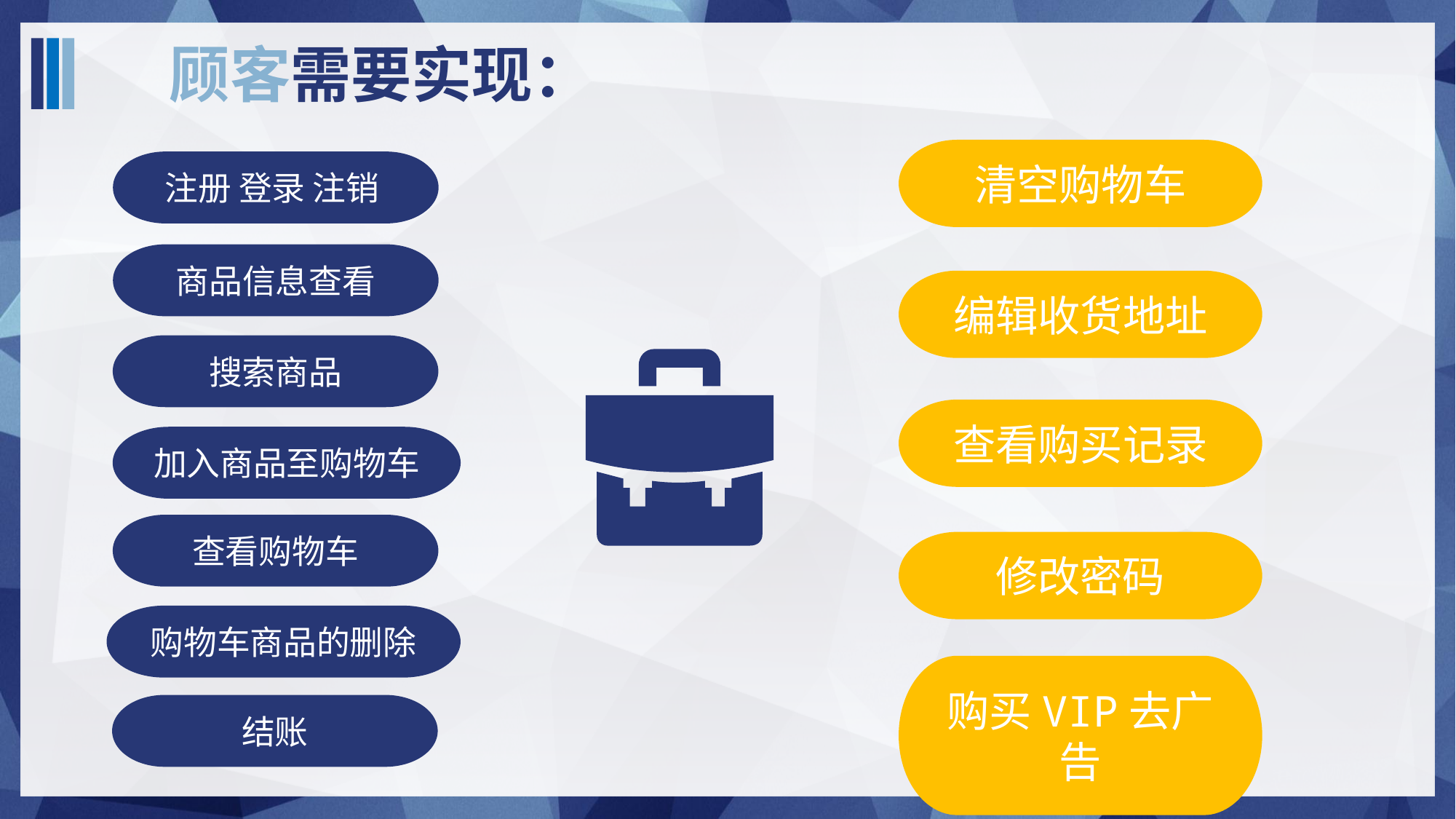

顾客需要实现：

清空购物车
注册 登录 注销
商品信息查看
编辑收货地址
搜索商品

查看购买记录
加入商品至购物车
查看购物车
修改密码
购物车商品的删除
购买VIP去广告
结账